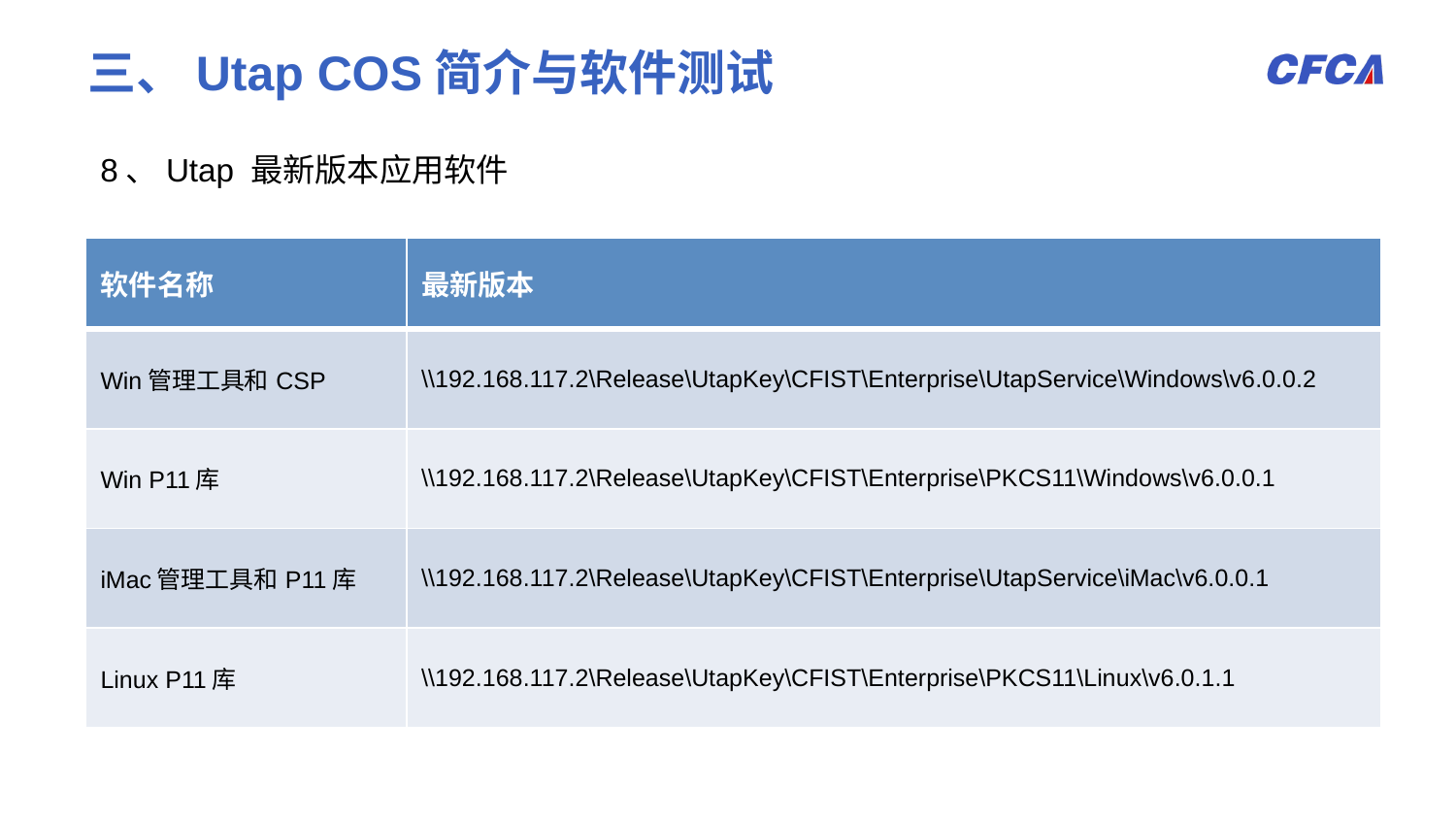

# 三、Utap COS简介与软件测试
8、Utap 最新版本应用软件
| 软件名称 | 最新版本 |
| --- | --- |
| Win管理工具和CSP | \\192.168.117.2\Release\UtapKey\CFIST\Enterprise\UtapService\Windows\v6.0.0.2 |
| Win P11库 | \\192.168.117.2\Release\UtapKey\CFIST\Enterprise\PKCS11\Windows\v6.0.0.1 |
| iMac管理工具和P11库 | \\192.168.117.2\Release\UtapKey\CFIST\Enterprise\UtapService\iMac\v6.0.0.1 |
| Linux P11库 | \\192.168.117.2\Release\UtapKey\CFIST\Enterprise\PKCS11\Linux\v6.0.1.1 |